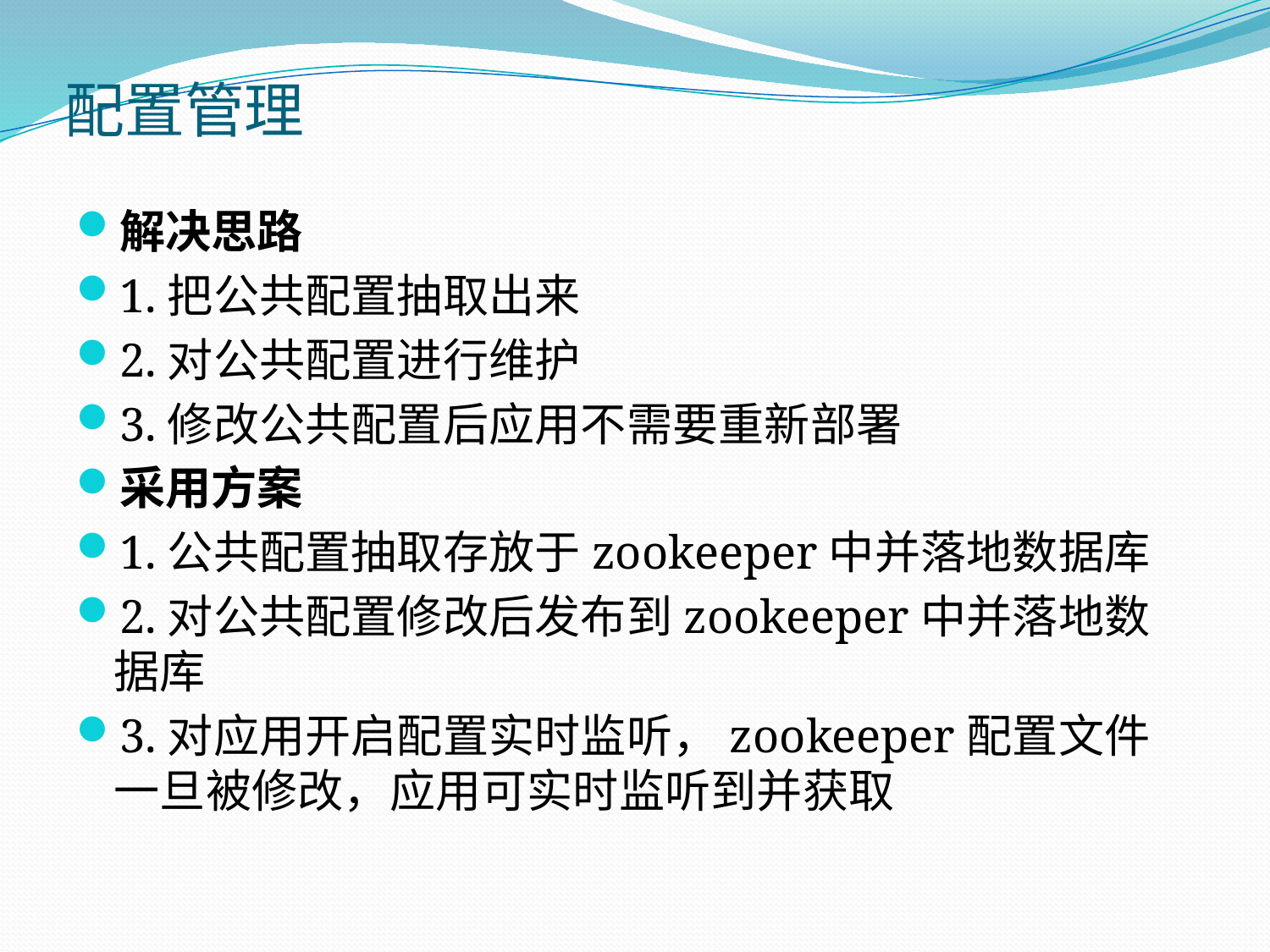

# 配置管理
解决思路
1.把公共配置抽取出来
2.对公共配置进行维护
3.修改公共配置后应用不需要重新部署
采用方案
1.公共配置抽取存放于zookeeper中并落地数据库
2.对公共配置修改后发布到zookeeper中并落地数据库
3.对应用开启配置实时监听，zookeeper配置文件一旦被修改，应用可实时监听到并获取